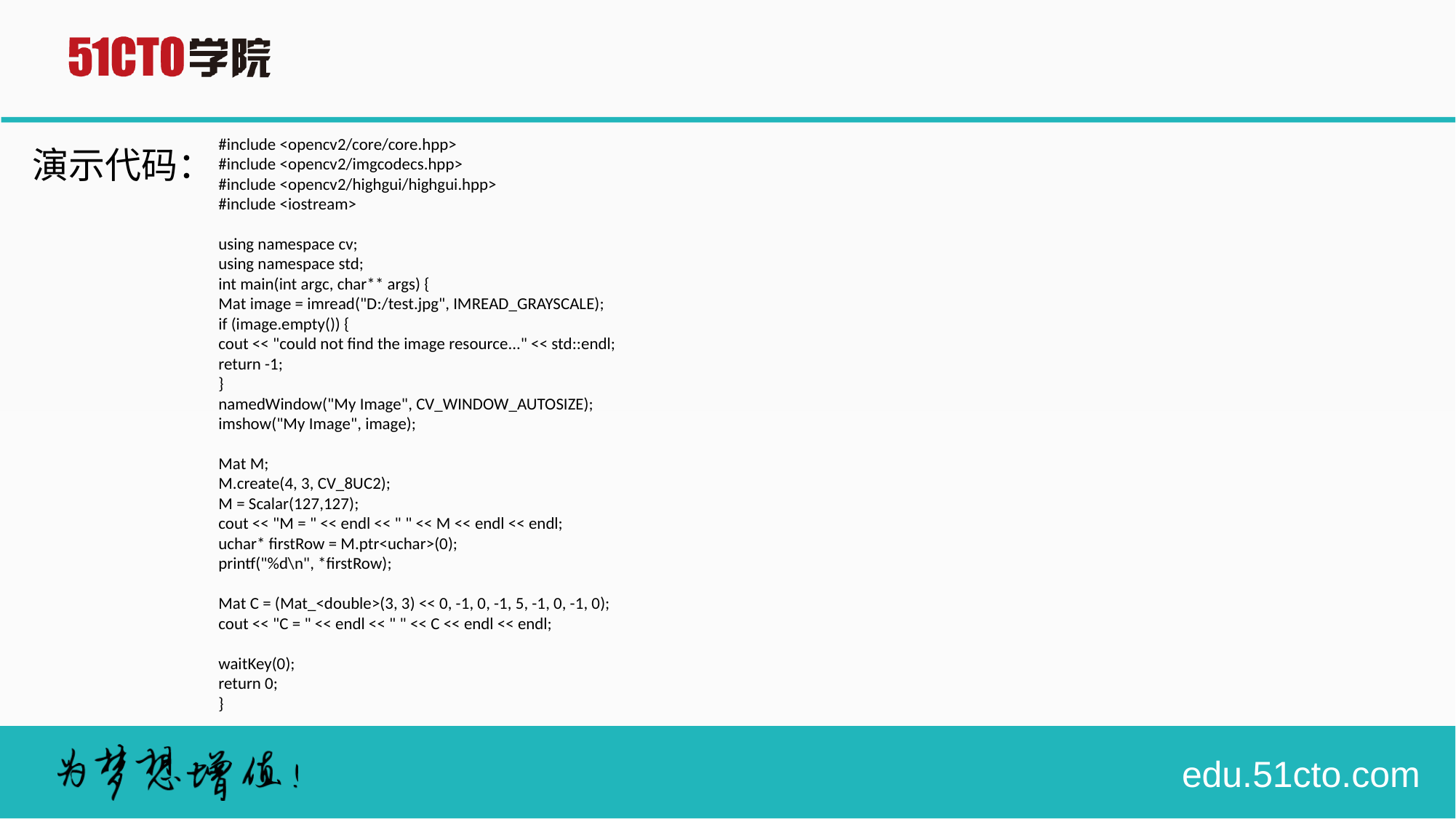

#include <opencv2/core/core.hpp>
#include <opencv2/imgcodecs.hpp>
#include <opencv2/highgui/highgui.hpp>
#include <iostream>

using namespace cv;
using namespace std;
int main(int argc, char** args) {
Mat image = imread("D:/test.jpg", IMREAD_GRAYSCALE);
if (image.empty()) {
cout << "could not find the image resource..." << std::endl;
return -1;
}
namedWindow("My Image", CV_WINDOW_AUTOSIZE);
imshow("My Image", image);

Mat M;
M.create(4, 3, CV_8UC2);
M = Scalar(127,127);
cout << "M = " << endl << " " << M << endl << endl;
uchar* firstRow = M.ptr<uchar>(0);
printf("%d\n", *firstRow);

Mat C = (Mat_<double>(3, 3) << 0, -1, 0, -1, 5, -1, 0, -1, 0);
cout << "C = " << endl << " " << C << endl << endl;

waitKey(0);
return 0;
}
演示代码：